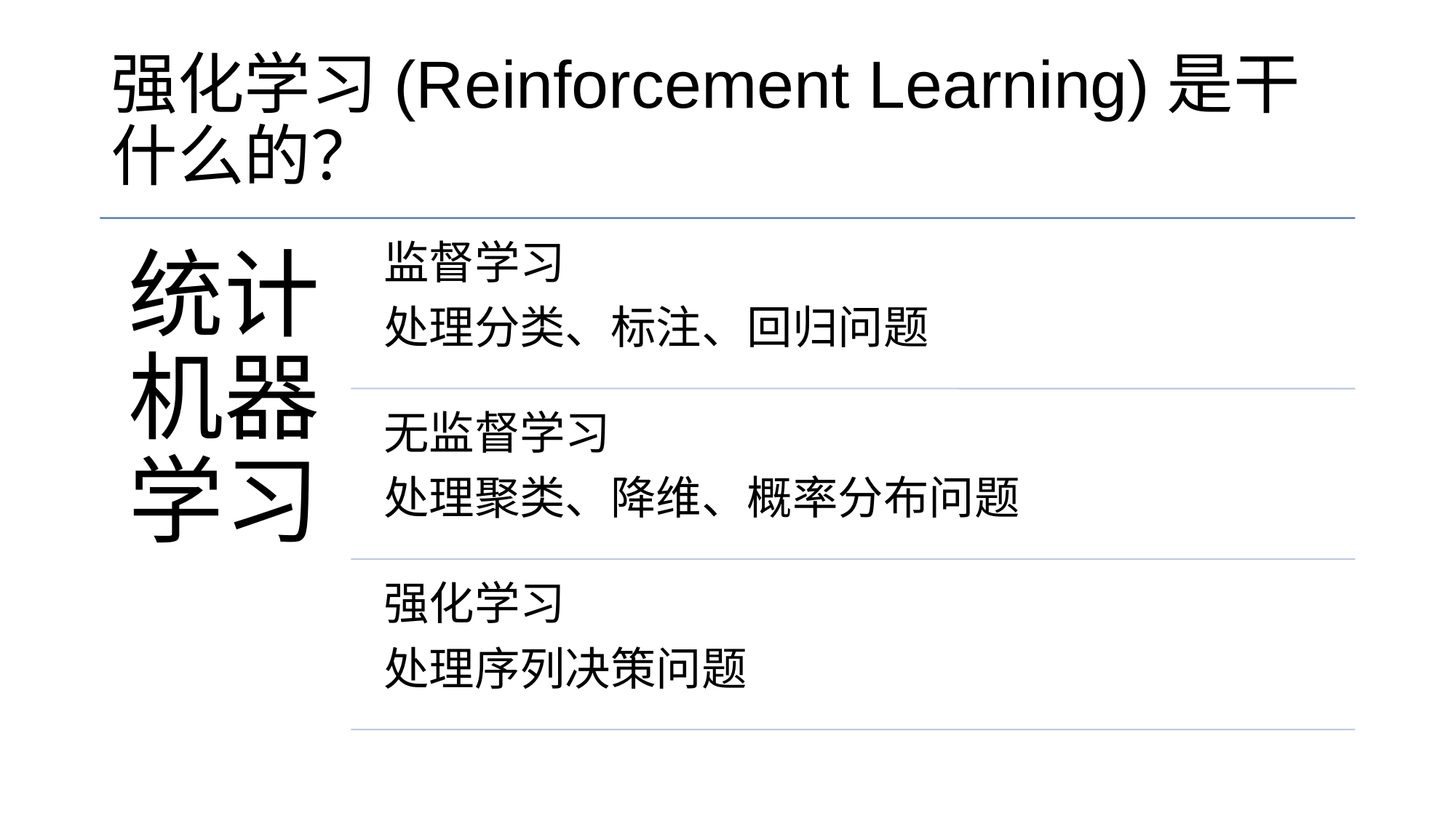

# 强化学习(Reinforcement Learning)是干什么的？
统计机器学习
监督学习
处理分类、标注、回归问题
无监督学习
处理聚类、降维、概率分布问题
强化学习
处理序列决策问题